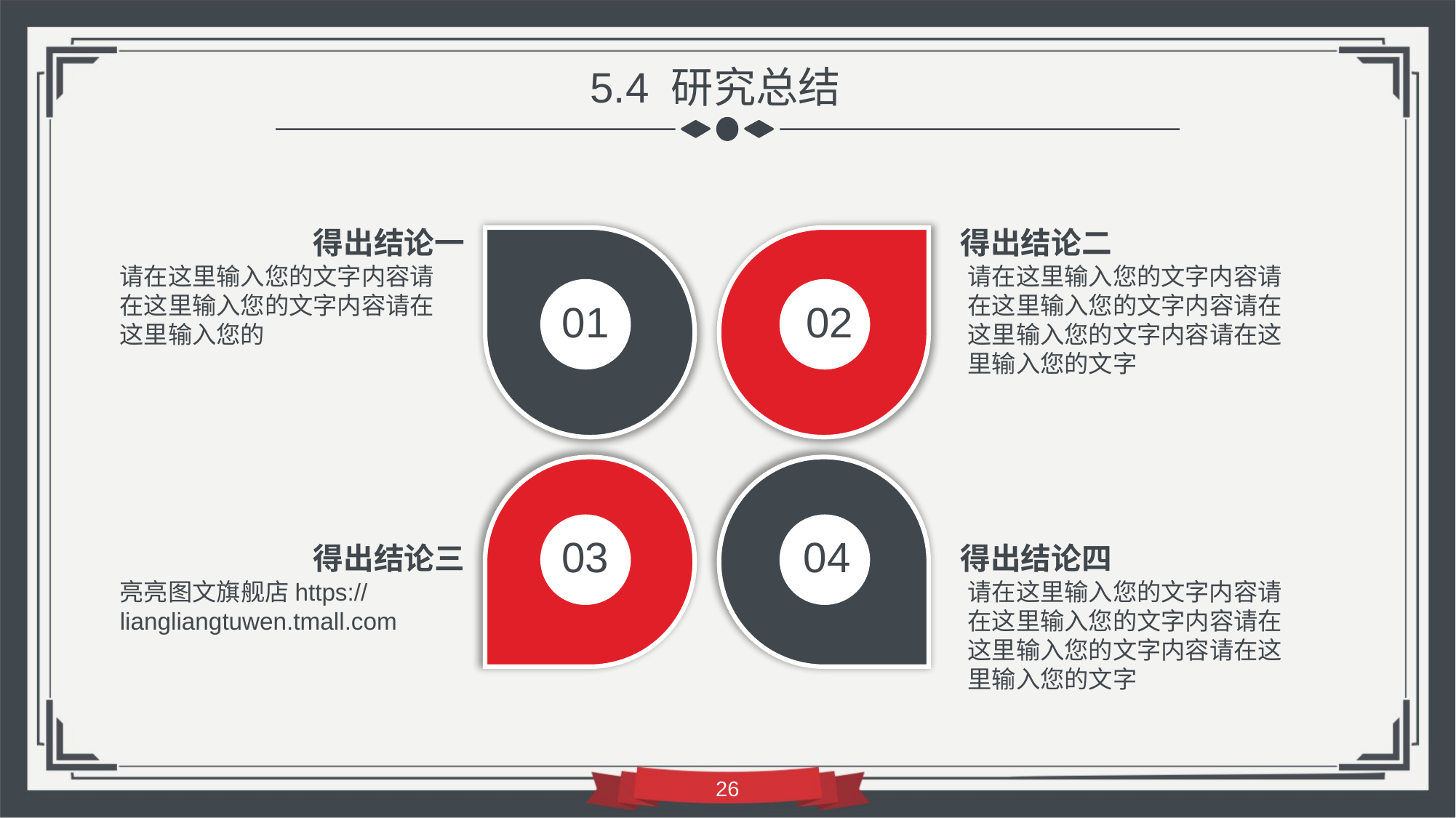

5.4 研究总结

得出结论一
得出结论二

请在这里输入您的文字内容请在这里输入您的文字内容请在这里输入您的
请在这里输入您的文字内容请在这里输入您的文字内容请在这里输入您的文字内容请在这里输入您的文字

01
02

03
04
得出结论三
得出结论四
亮亮图文旗舰店https://liangliangtuwen.tmall.com
请在这里输入您的文字内容请在这里输入您的文字内容请在这里输入您的文字内容请在这里输入您的文字